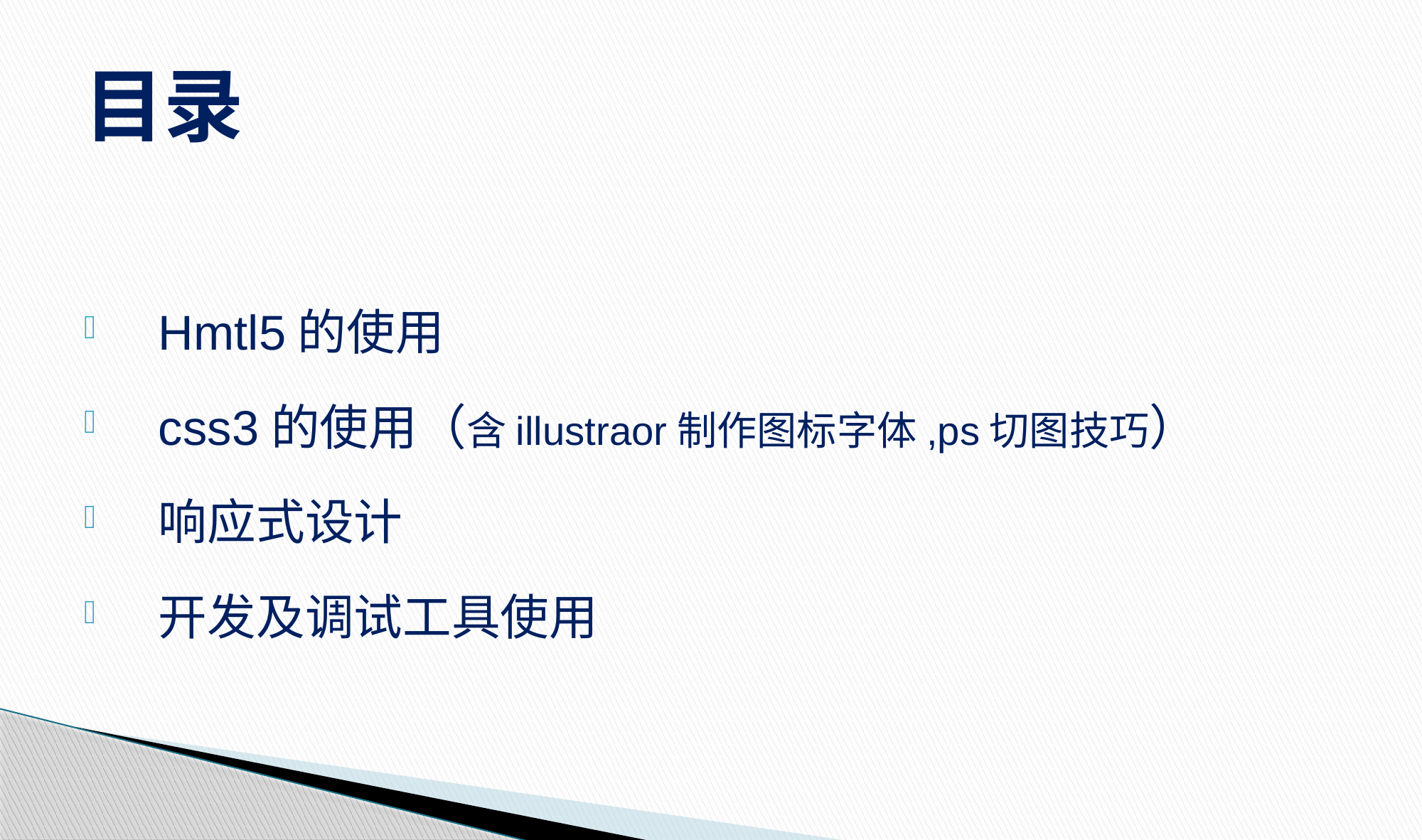

# 目录
Hmtl5的使用
css3的使用（含illustraor制作图标字体,ps切图技巧）
响应式设计
开发及调试工具使用